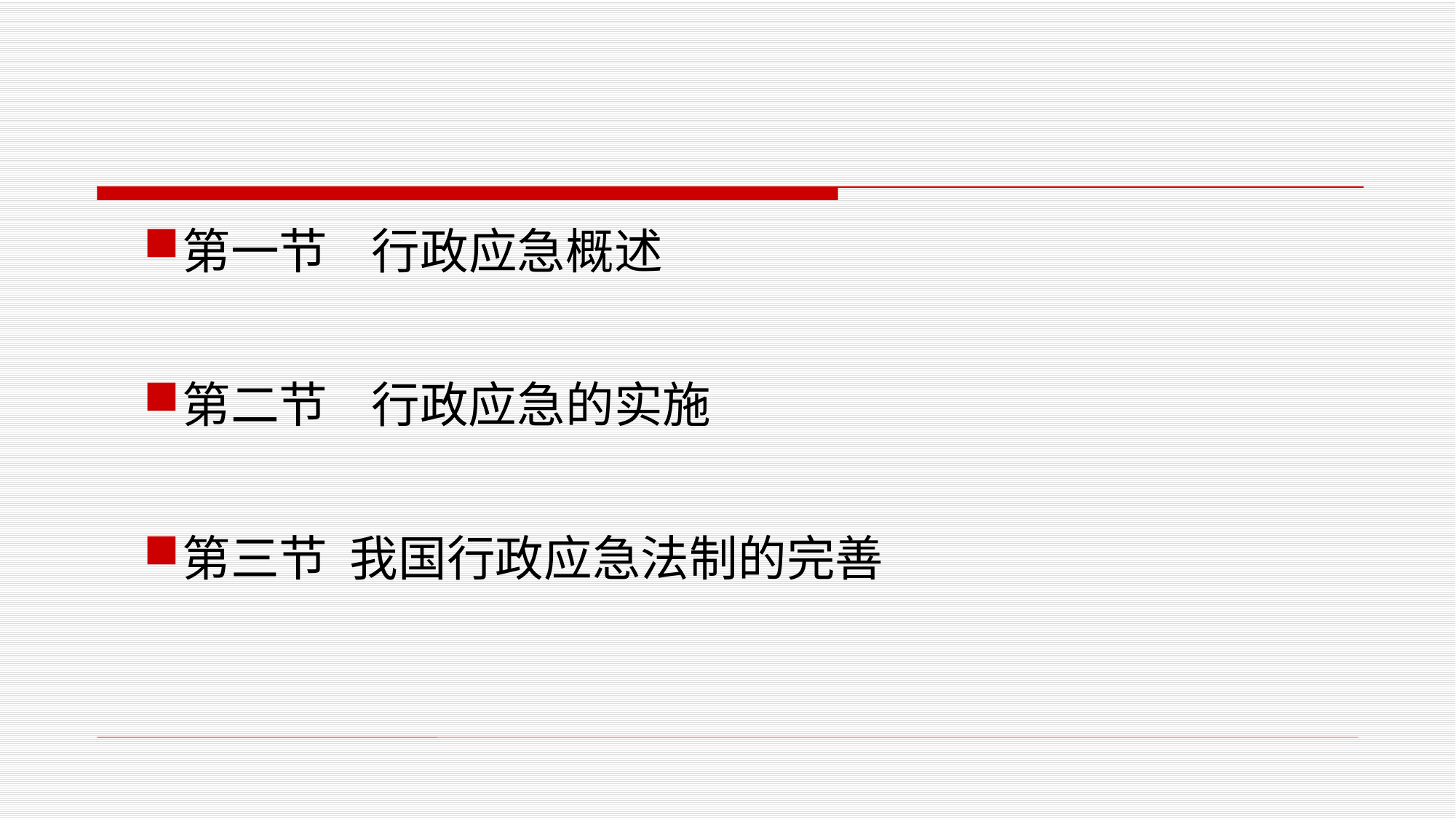

#
第一节    行政应急概述

第二节    行政应急的实施

第三节  我国行政应急法制的完善